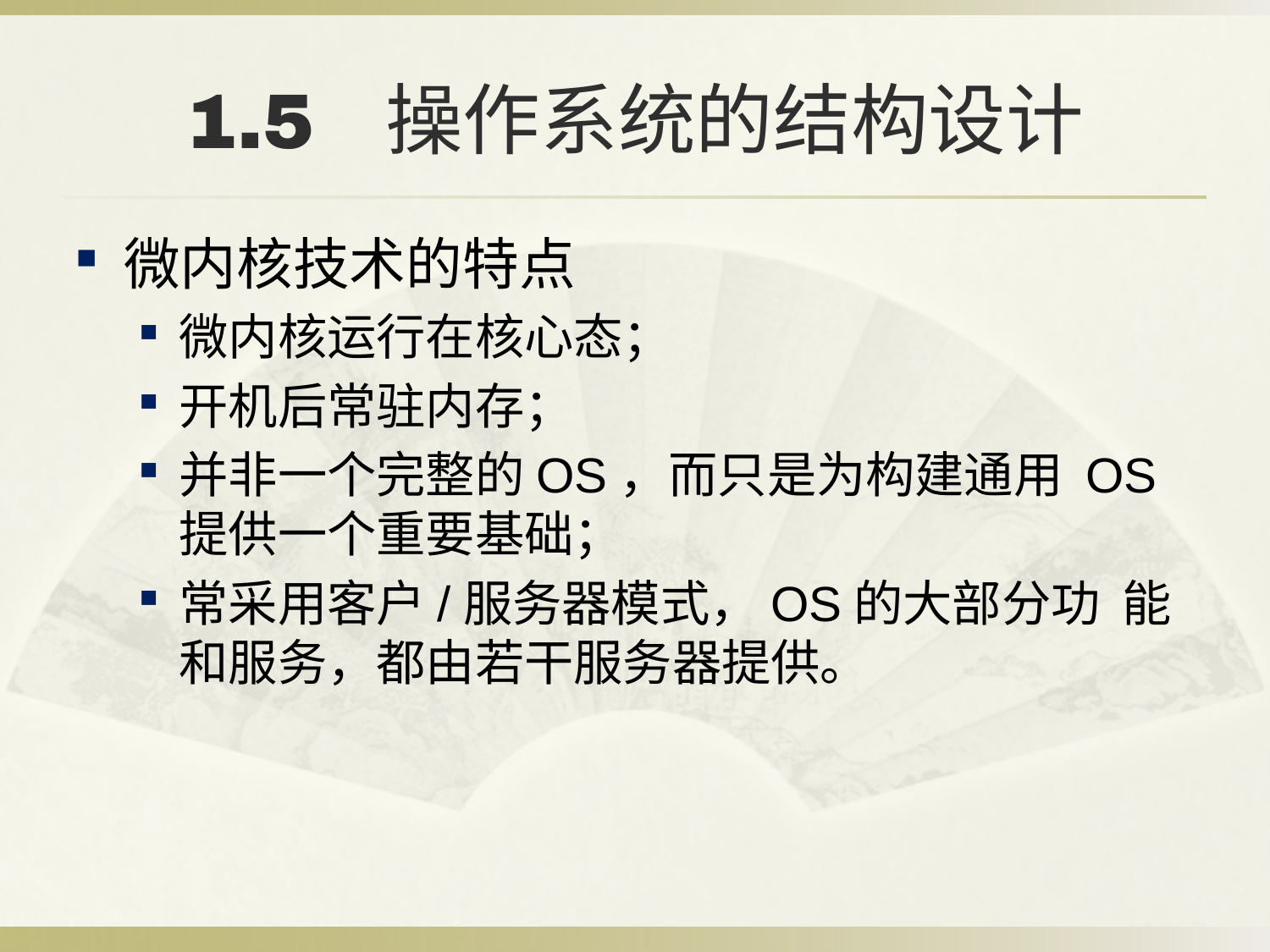

# 1.5  操作系统的结构设计
微内核技术的特点
微内核运行在核心态；
开机后常驻内存；
并非一个完整的OS，而只是为构建通用 OS提供一个重要基础；
常采用客户/服务器模式，OS的大部分功  能和服务，都由若干服务器提供。
57